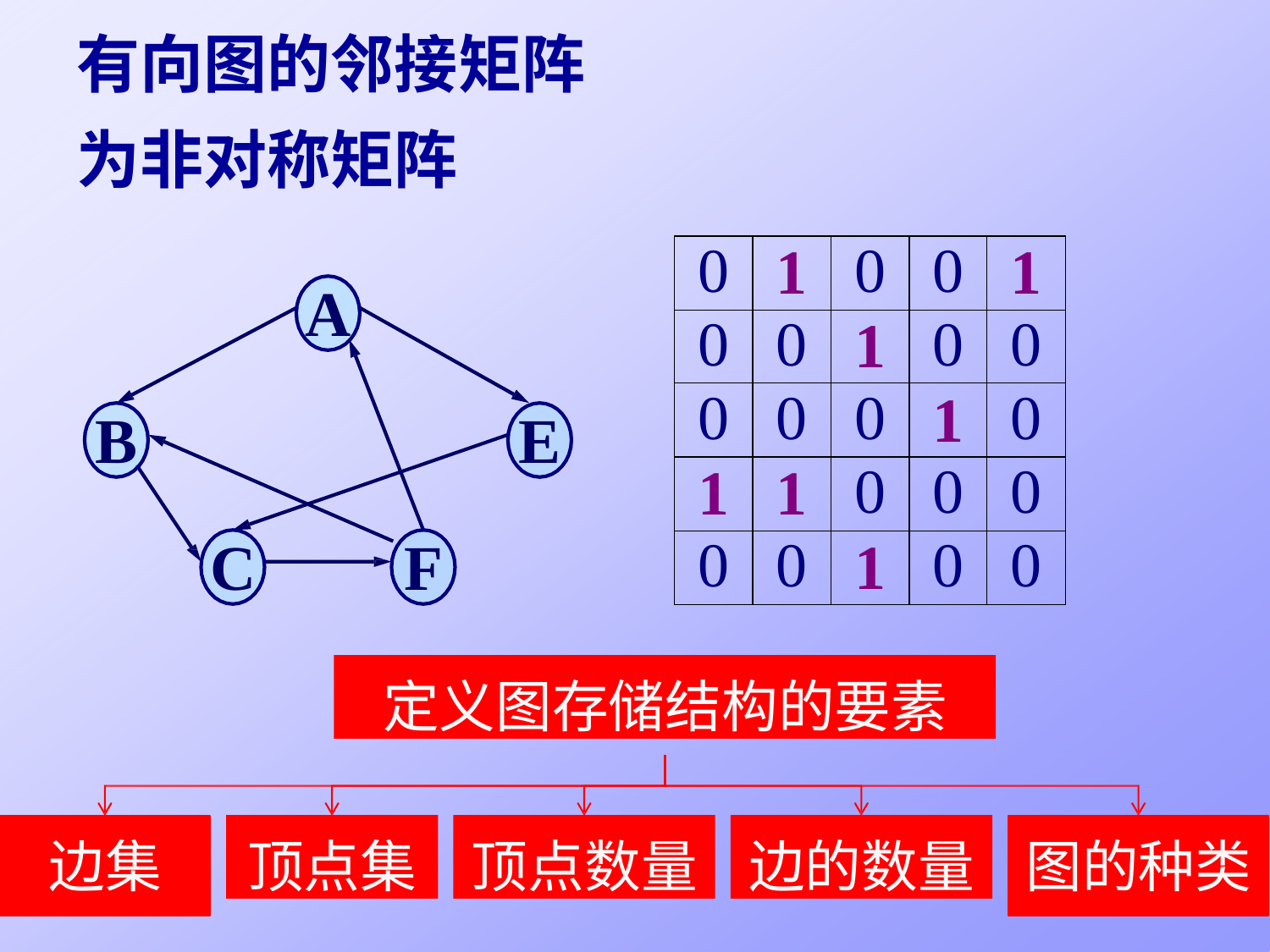

# 有向图的邻接矩阵 为非对称矩阵
| 0 | 1 | 0 | 0 | 1 |
| --- | --- | --- | --- | --- |
| 0 | 0 | 1 | 0 | 0 |
| 0 | 0 | 0 | 1 | 0 |
| 1 | 1 | 0 | 0 | 0 |
| 0 | 0 | 1 | 0 | 0 |
A

B
E

C
F

定义图存储结构的要素

顶点集
顶点数量
边的数量

边集
图的种类